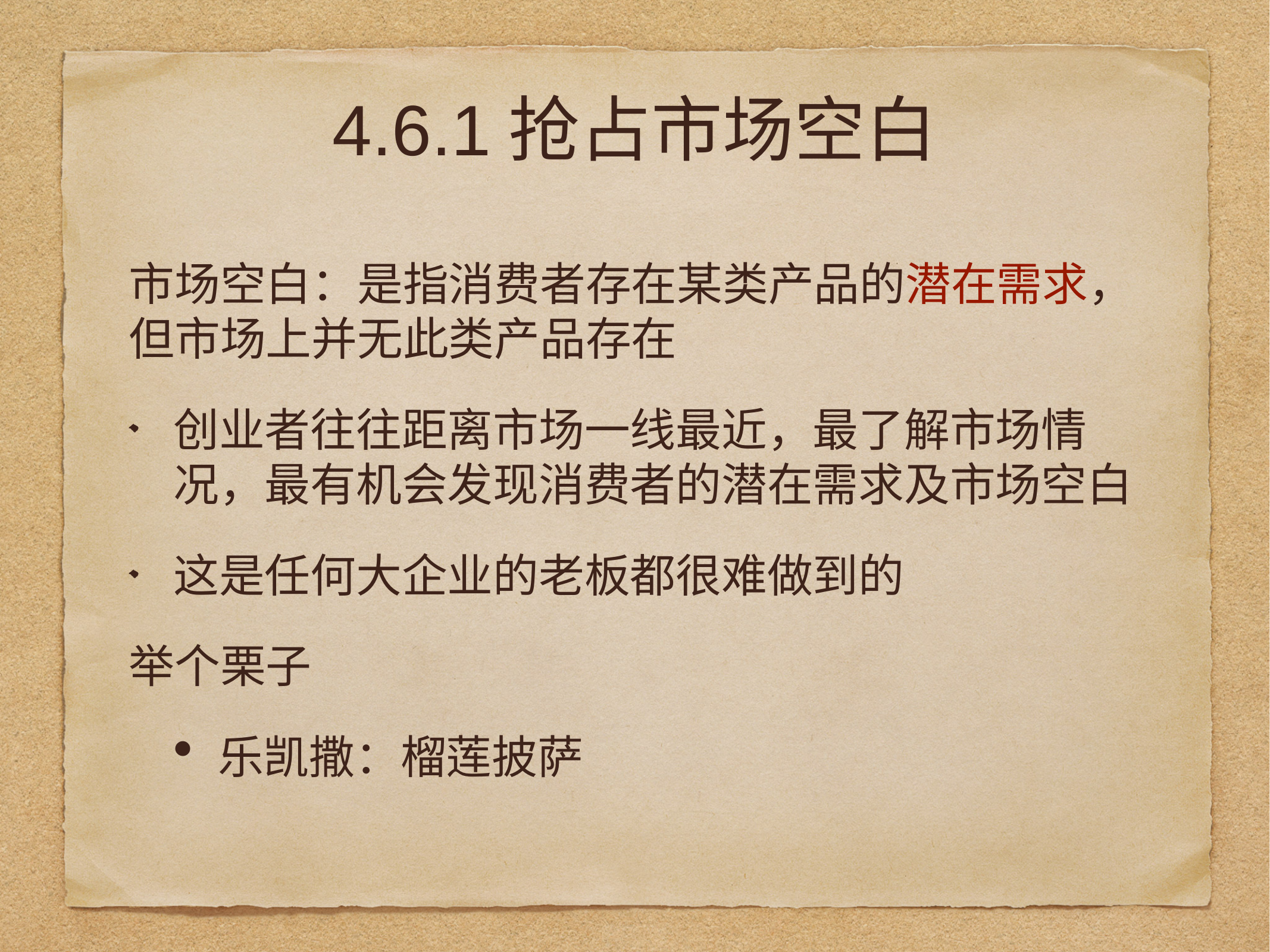

# 4.6.1抢占市场空白
市场空白：是指消费者存在某类产品的潜在需求，但市场上并无此类产品存在
创业者往往距离市场一线最近，最了解市场情况，最有机会发现消费者的潜在需求及市场空白
这是任何大企业的老板都很难做到的
举个栗子
乐凯撒：榴莲披萨